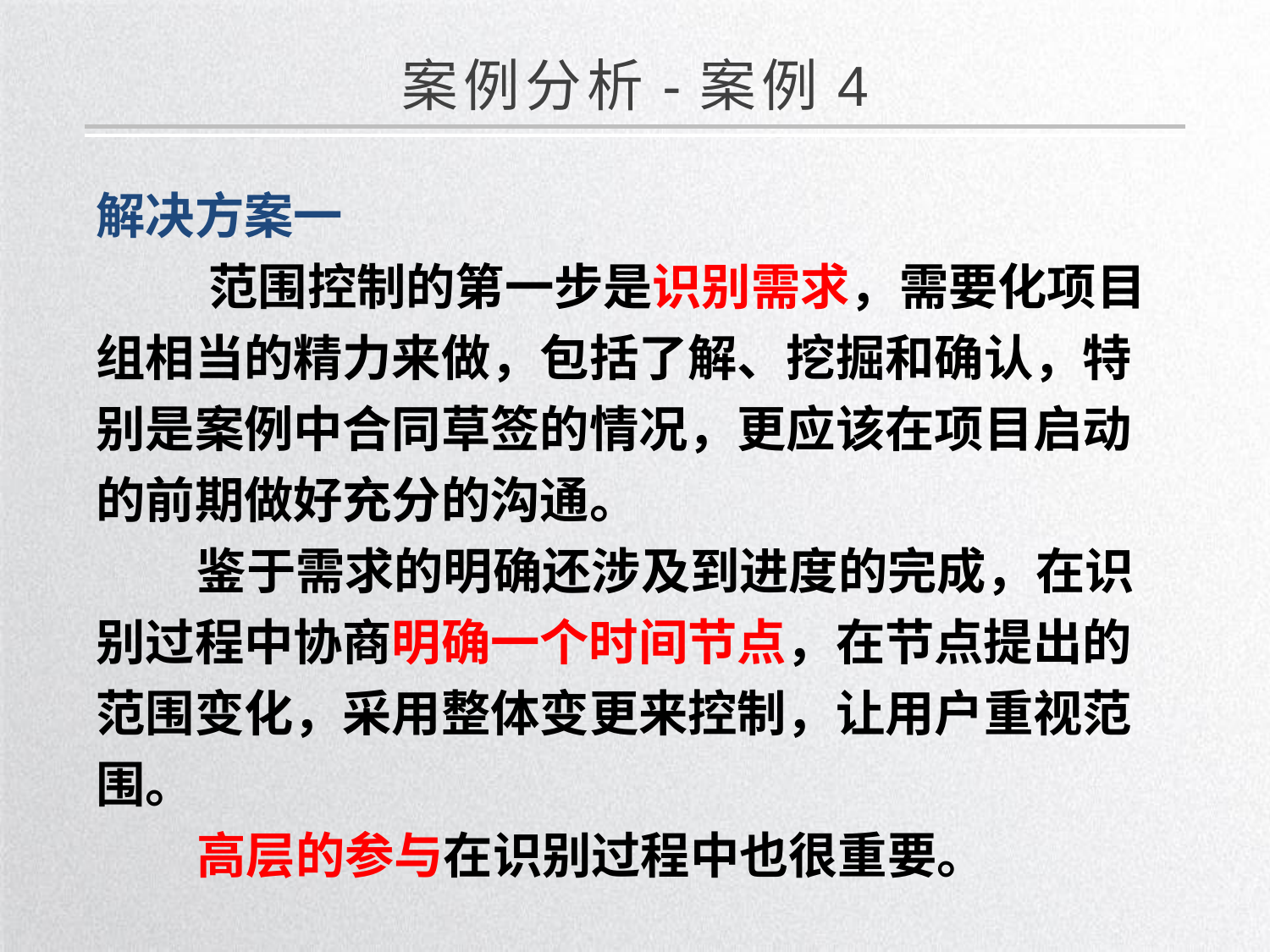

案例分析-案例4
解决方案一
         范围控制的第一步是识别需求，需要化项目组相当的精力来做，包括了解、挖掘和确认，特别是案例中合同草签的情况，更应该在项目启动的前期做好充分的沟通。
         鉴于需求的明确还涉及到进度的完成，在识别过程中协商明确一个时间节点，在节点提出的范围变化，采用整体变更来控制，让用户重视范围。
         高层的参与在识别过程中也很重要。